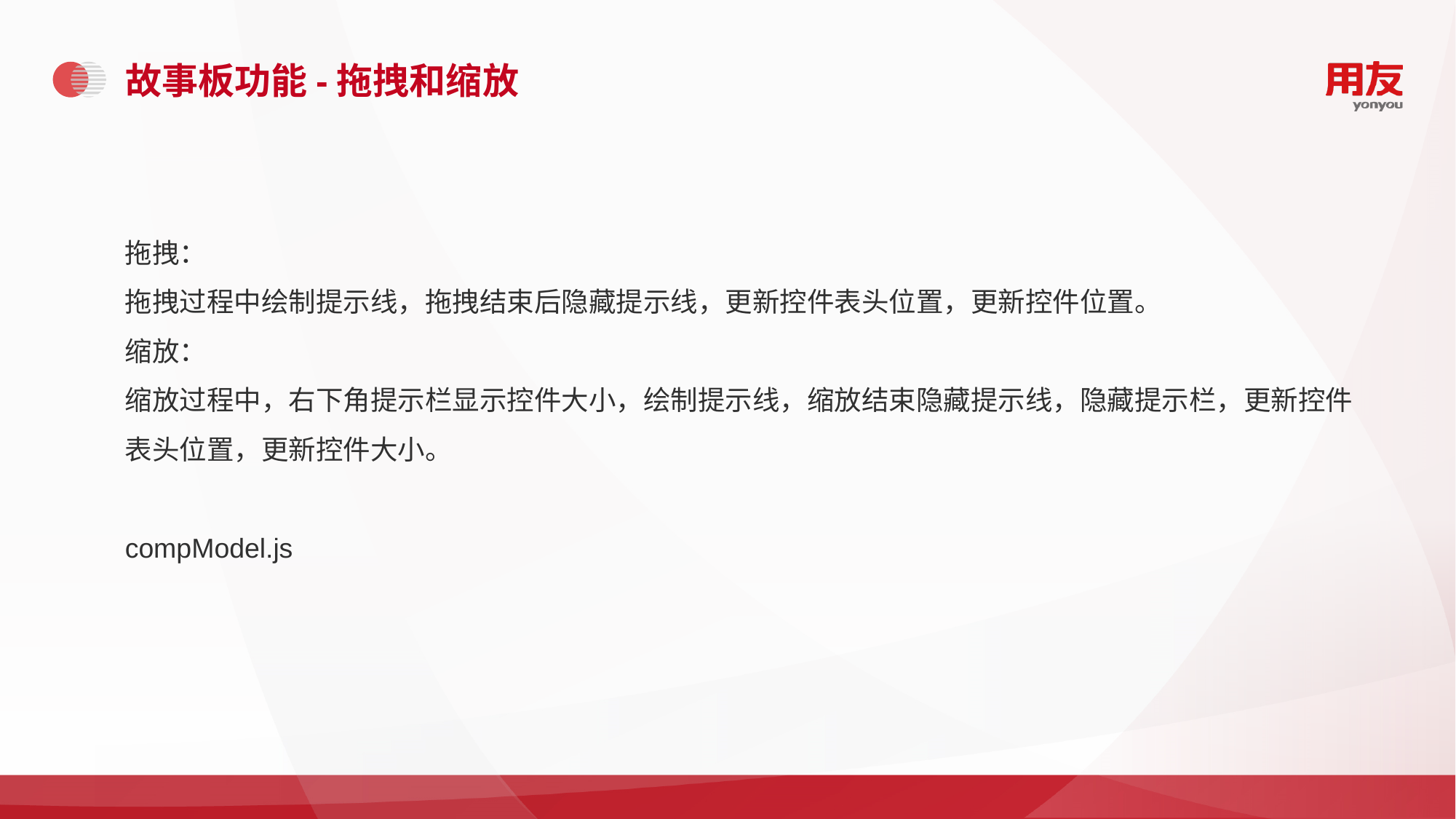

# 故事板功能-拖拽和缩放
拖拽：
拖拽过程中绘制提示线，拖拽结束后隐藏提示线，更新控件表头位置，更新控件位置。
缩放：
缩放过程中，右下角提示栏显示控件大小，绘制提示线，缩放结束隐藏提示线，隐藏提示栏，更新控件表头位置，更新控件大小。

compModel.js